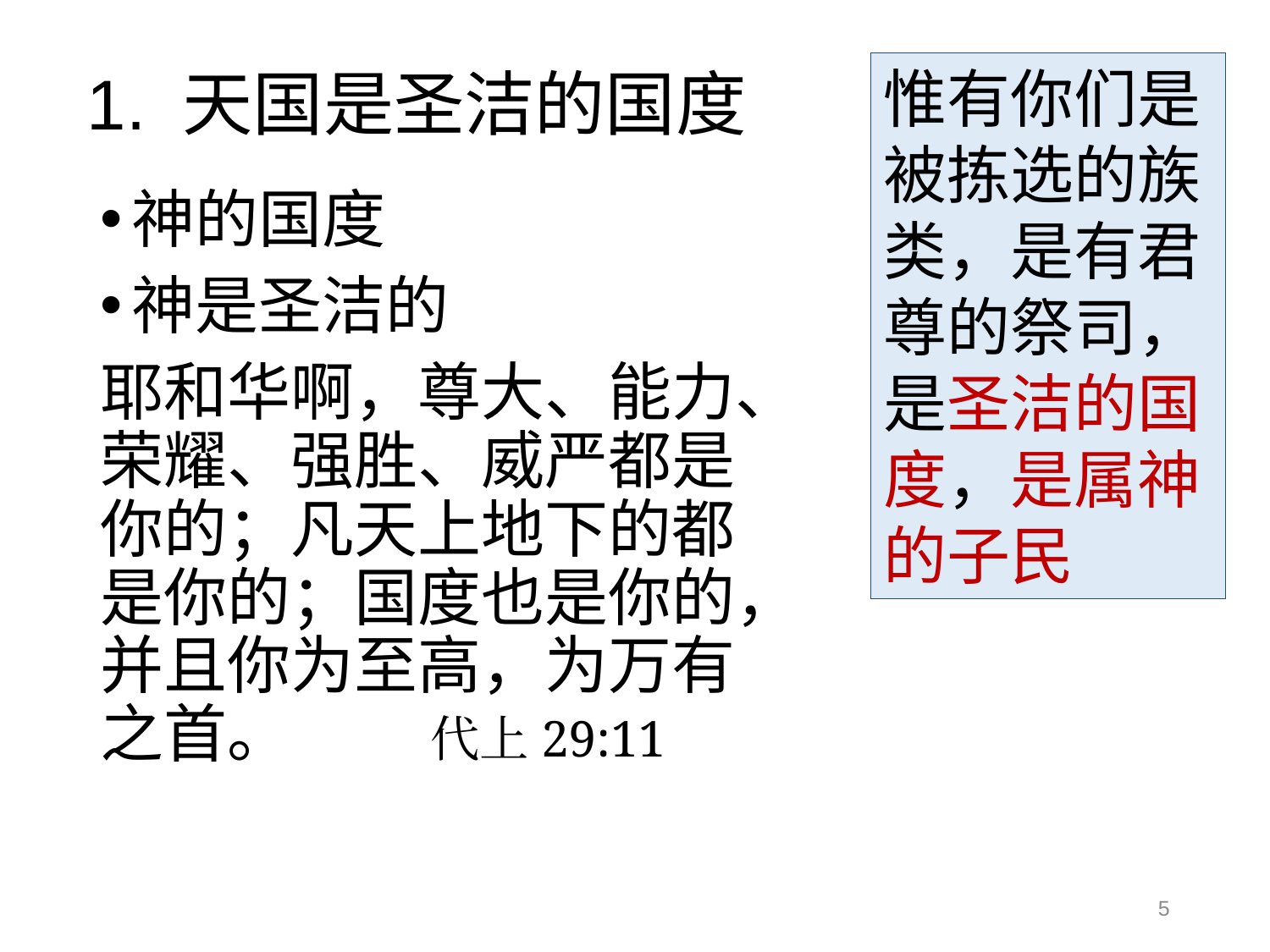

# 1. 天国是圣洁的国度
惟有你们是被拣选的族类，是有君尊的祭司，是圣洁的国度，是属神的子民
神的国度
神是圣洁的
耶和华啊，尊大、能力、
荣耀、强胜、威严都是
你的；凡天上地下的都
是你的；国度也是你的，
并且你为至高，为万有
之首。          代上29:11

5